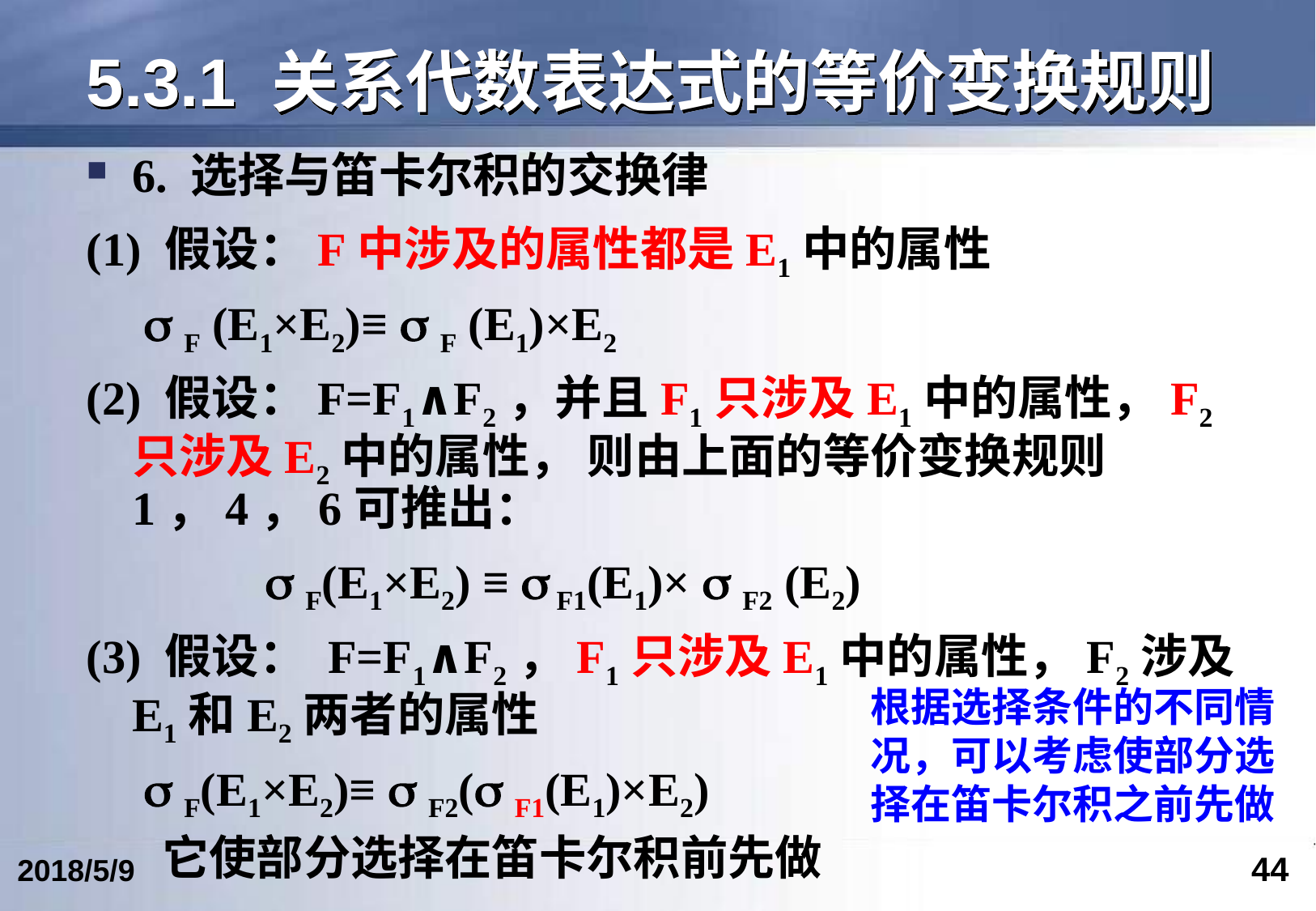

# 5.3.1 关系代数表达式的等价变换规则
6. 选择与笛卡尔积的交换律
(1) 假设：F中涉及的属性都是E1中的属性
 	 σ F (E1×E2)≡ σ F (E1)×E2
(2) 假设：F=F1∧F2，并且F1只涉及E1中的属性，F2只涉及E2中的属性， 则由上面的等价变换规则1，4，6可推出：
       	 σ F(E1×E2) ≡ σ F1(E1)× σ F2 (E2)
(3) 假设： F=F1∧F2，F1只涉及E1中的属性，F2涉及E1和E2两者的属性
	 σ F(E1×E2)≡ σ F2(σ F1(E1)×E2)
      它使部分选择在笛卡尔积前先做
根据选择条件的不同情况，可以考虑使部分选择在笛卡尔积之前先做

44
2018/5/9